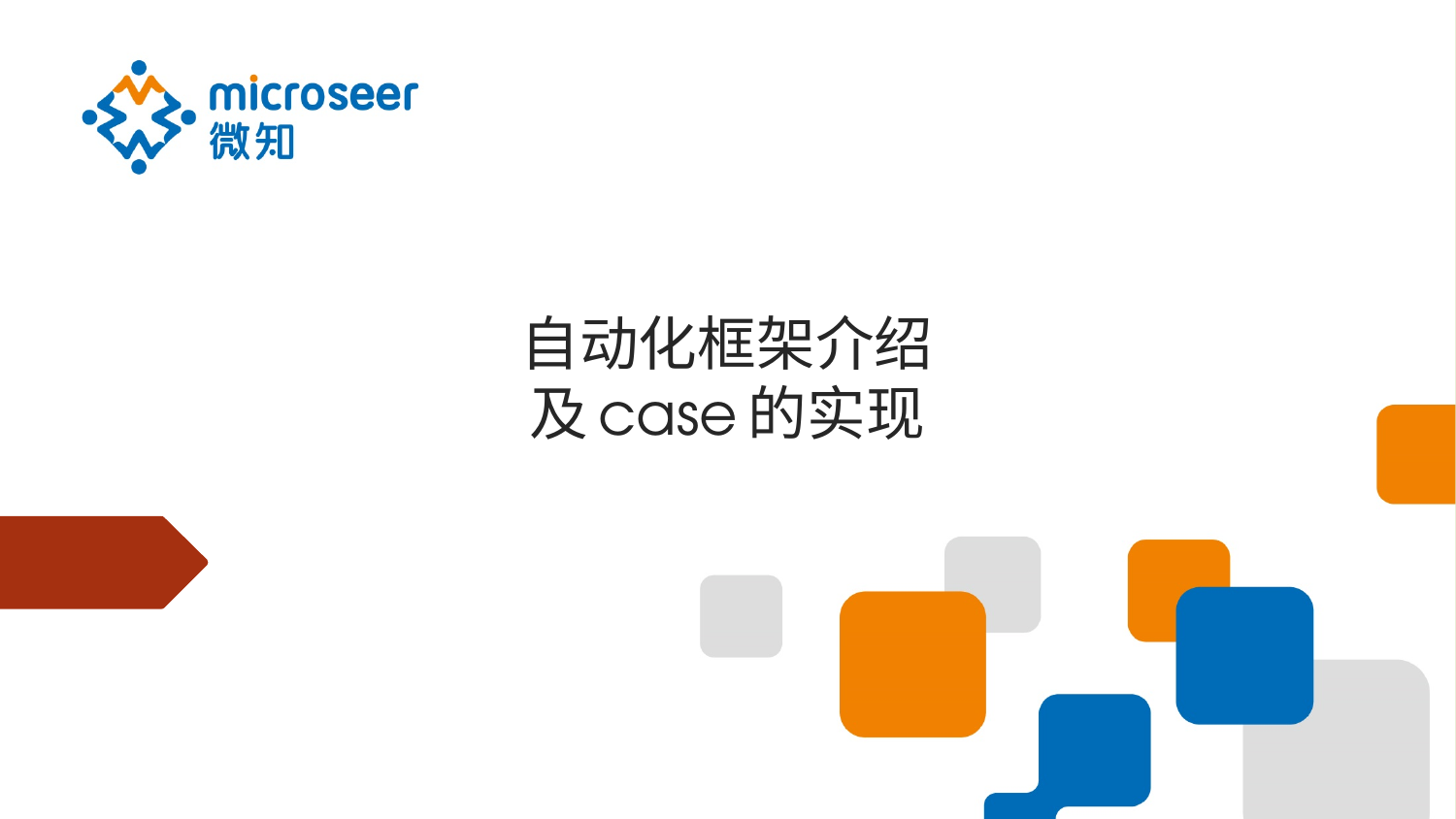

R: 0
G: 108
B: 184

R: 240
G: 131
B: 0
# 自动化框架介绍 及case的实现